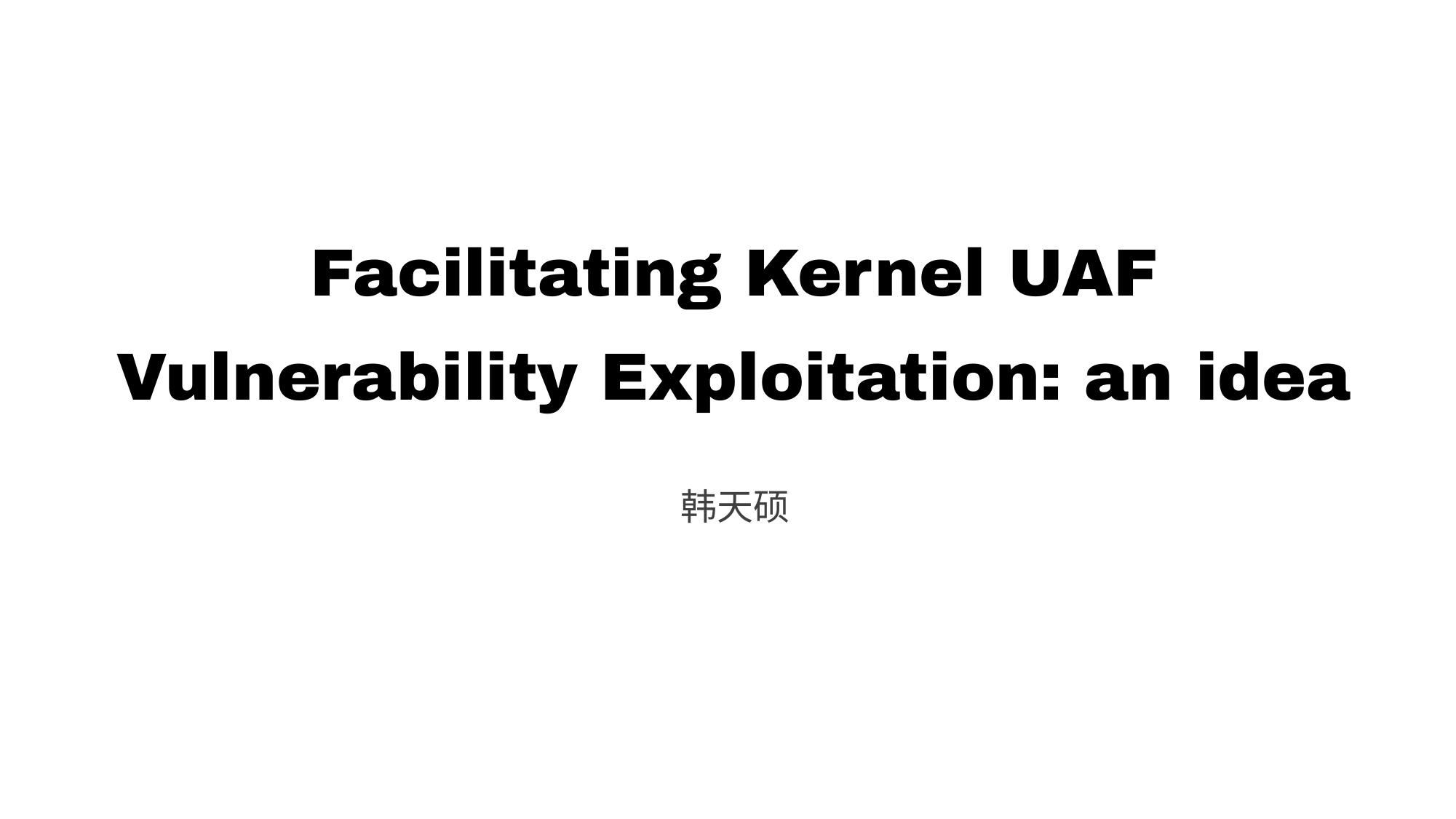

# Facilitating Kernel UAF Vulnerability Exploitation: an idea
韩天硕